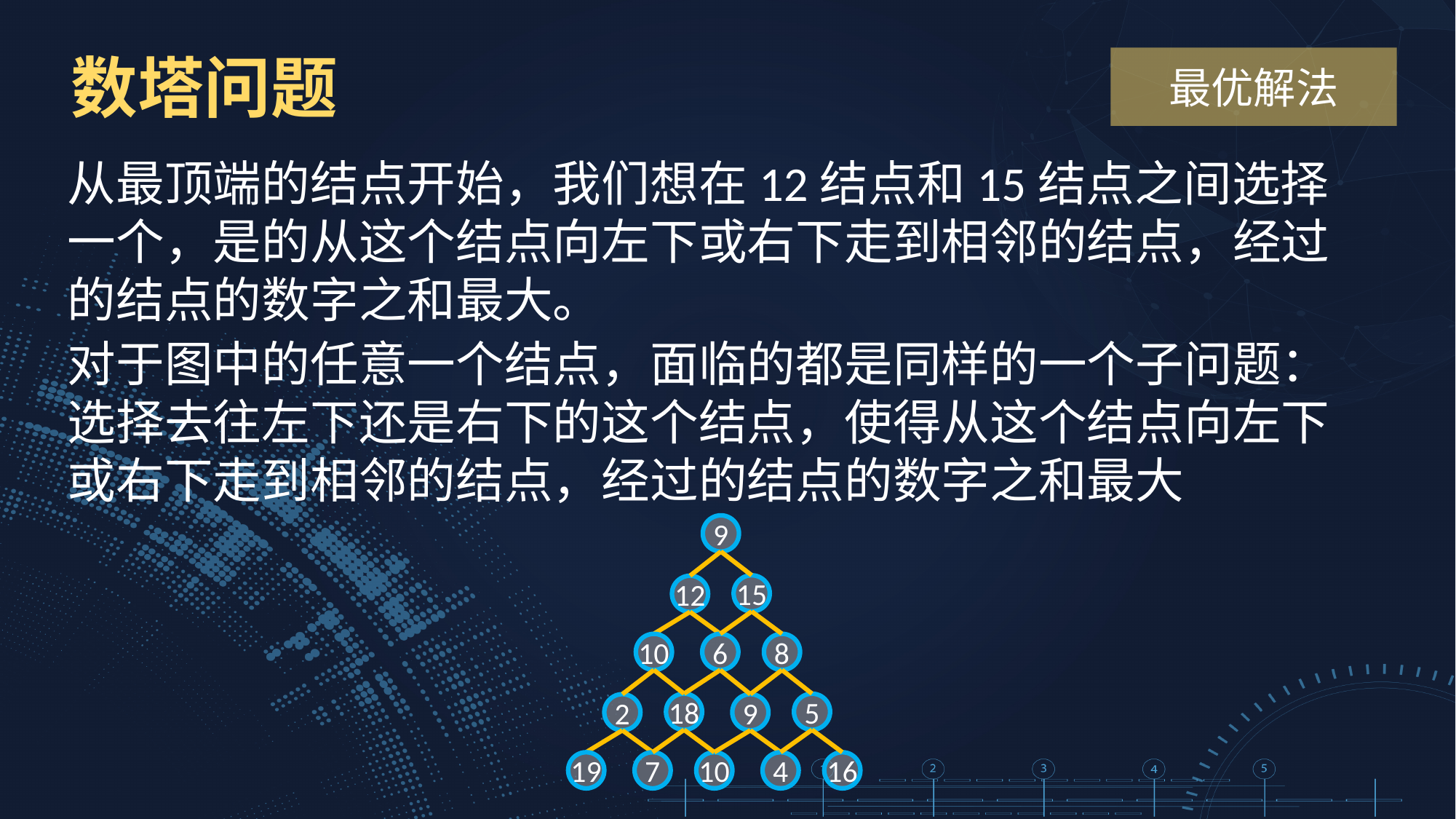

数塔问题
最优解法
从最顶端的结点开始，我们想在12结点和15结点之间选择一个，是的从这个结点向左下或右下走到相邻的结点，经过的结点的数字之和最大。
对于图中的任意一个结点，面临的都是同样的一个子问题：选择去往左下还是右下的这个结点，使得从这个结点向左下或右下走到相邻的结点，经过的结点的数字之和最大
9
15
12
10
6
8
18
5
2
9
19
7
10
4
16